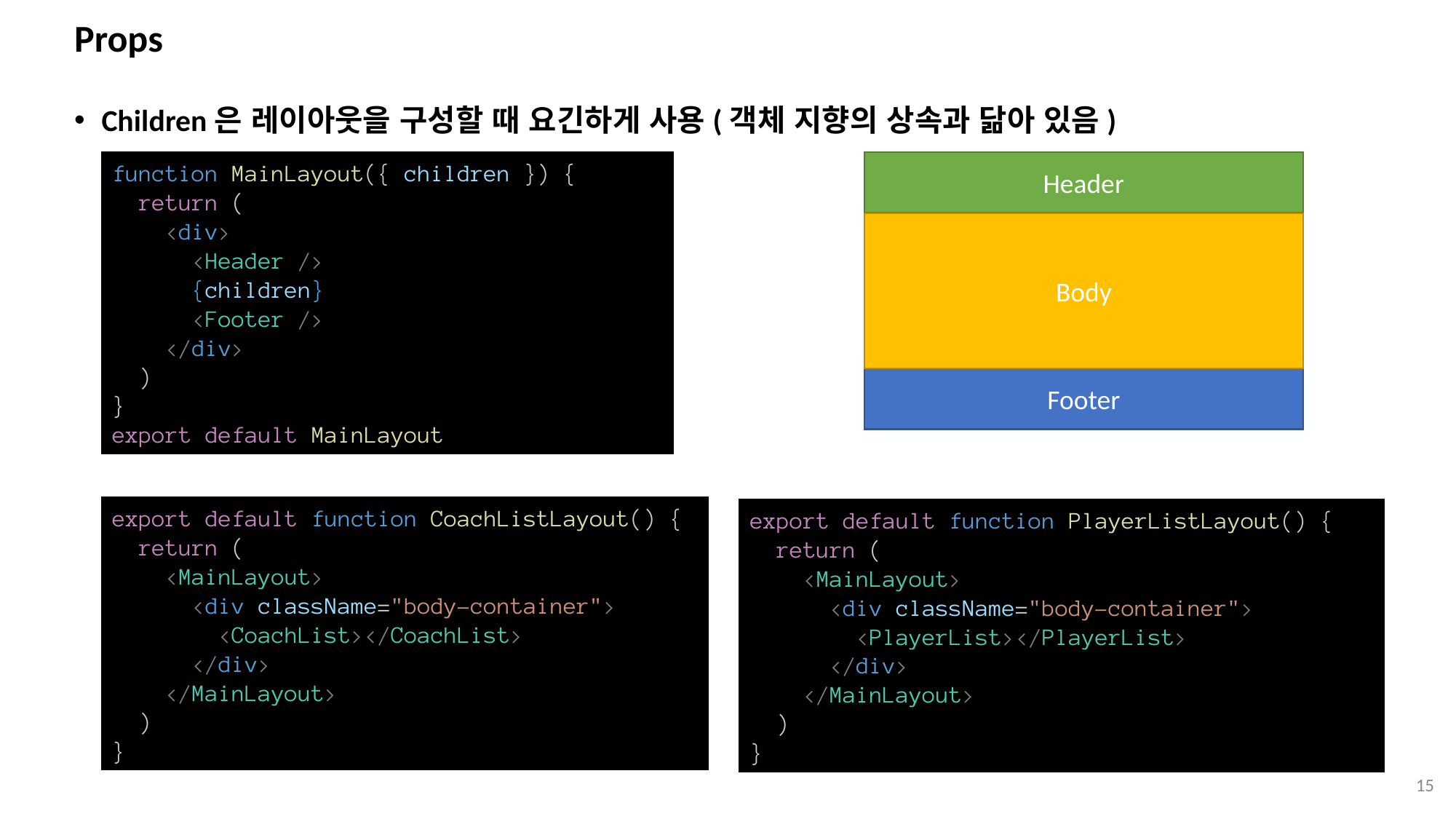

# Props
Children은 레이아웃을 구성할 때 요긴하게 사용(객체 지향의 상속과 닮아 있음)

function MainLayout({ children }) {
  return (
    <div>
      <Header />
      {children}
      <Footer />
    </div>
  )
}
export default MainLayout
Header
Body
Footer
export default function CoachListLayout() {
  return (
    <MainLayout>
      <div className="body-container">
        <CoachList></CoachList>
      </div>
    </MainLayout>
  )
}
export default function PlayerListLayout() {
  return (
    <MainLayout>
      <div className="body-container">
        <PlayerList></PlayerList>
      </div>
    </MainLayout>
  )
}
15